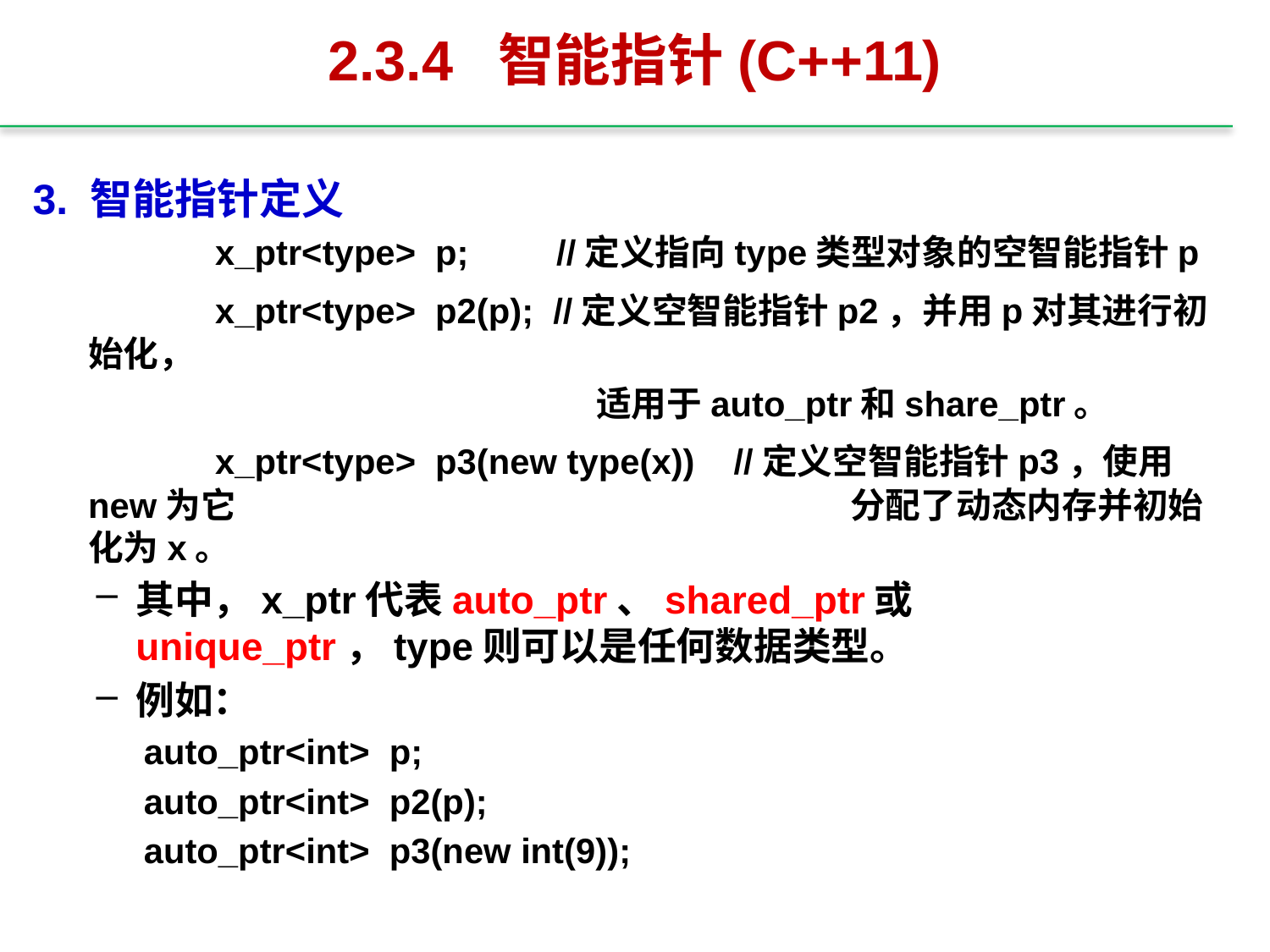

# 2.3.4  智能指针(C++11)
3. 智能指针定义
	x_ptr<type>  p;         //定义指向type类型对象的空智能指针p
	x_ptr<type>  p2(p);  //定义空智能指针p2，并用p对其进行初始化，
				适用于auto_ptr和share_ptr。
	x_ptr<type>  p3(new type(x))    //定义空智能指针p3，使用new为它					分配了动态内存并初始化为x。
其中，x_ptr代表auto_ptr、shared_ptr或unique_ptr，type则可以是任何数据类型。
例如：
auto_ptr<int>  p;
auto_ptr<int>  p2(p);
auto_ptr<int>  p3(new int(9));